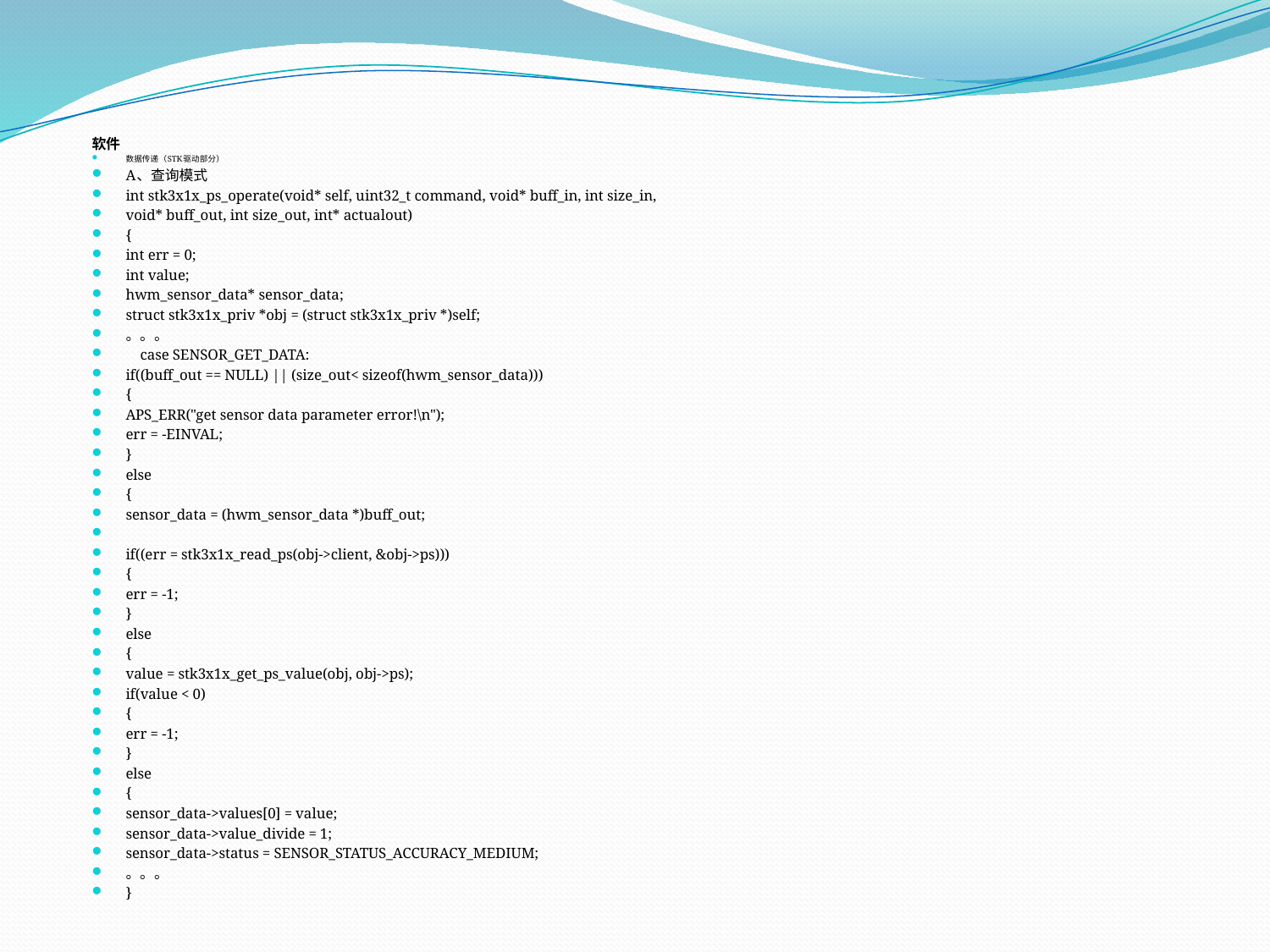

软件
数据传递（STK驱动部分）
A、查询模式
int stk3x1x_ps_operate(void* self, uint32_t command, void* buff_in, int size_in,
		void* buff_out, int size_out, int* actualout)
{
	int err = 0;
	int value;
	hwm_sensor_data* sensor_data;
	struct stk3x1x_priv *obj = (struct stk3x1x_priv *)self;
。。。
    case SENSOR_GET_DATA:
			if((buff_out == NULL) || (size_out< sizeof(hwm_sensor_data)))
			{
				APS_ERR("get sensor data parameter error!\n");
				err = -EINVAL;
			}
			else
			{
				sensor_data = (hwm_sensor_data *)buff_out;

				if((err = stk3x1x_read_ps(obj->client, &obj->ps)))
				{
					err = -1;
				}
				else
				{
					value = stk3x1x_get_ps_value(obj, obj->ps);
					if(value < 0)
					{
						err = -1;
					}
					else
					{
						sensor_data->values[0] = value;
						sensor_data->value_divide = 1;
						sensor_data->status = SENSOR_STATUS_ACCURACY_MEDIUM;
					。。。
}